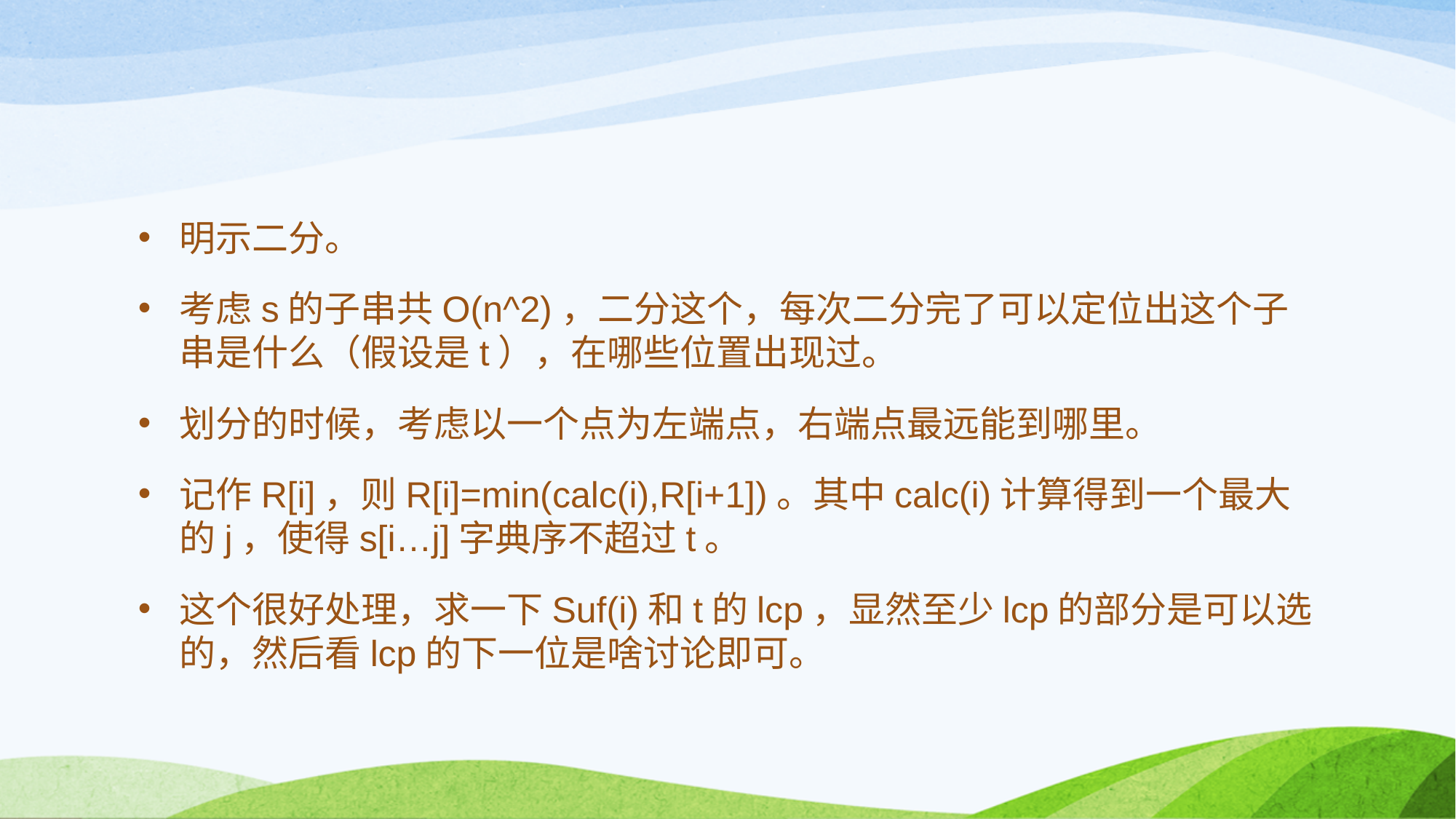

#
明示二分。
考虑s的子串共O(n^2)，二分这个，每次二分完了可以定位出这个子串是什么（假设是t），在哪些位置出现过。
划分的时候，考虑以一个点为左端点，右端点最远能到哪里。
记作R[i]，则R[i]=min(calc(i),R[i+1])。其中calc(i)计算得到一个最大的j，使得s[i…j]字典序不超过t。
这个很好处理，求一下Suf(i)和t的lcp，显然至少lcp的部分是可以选的，然后看lcp的下一位是啥讨论即可。